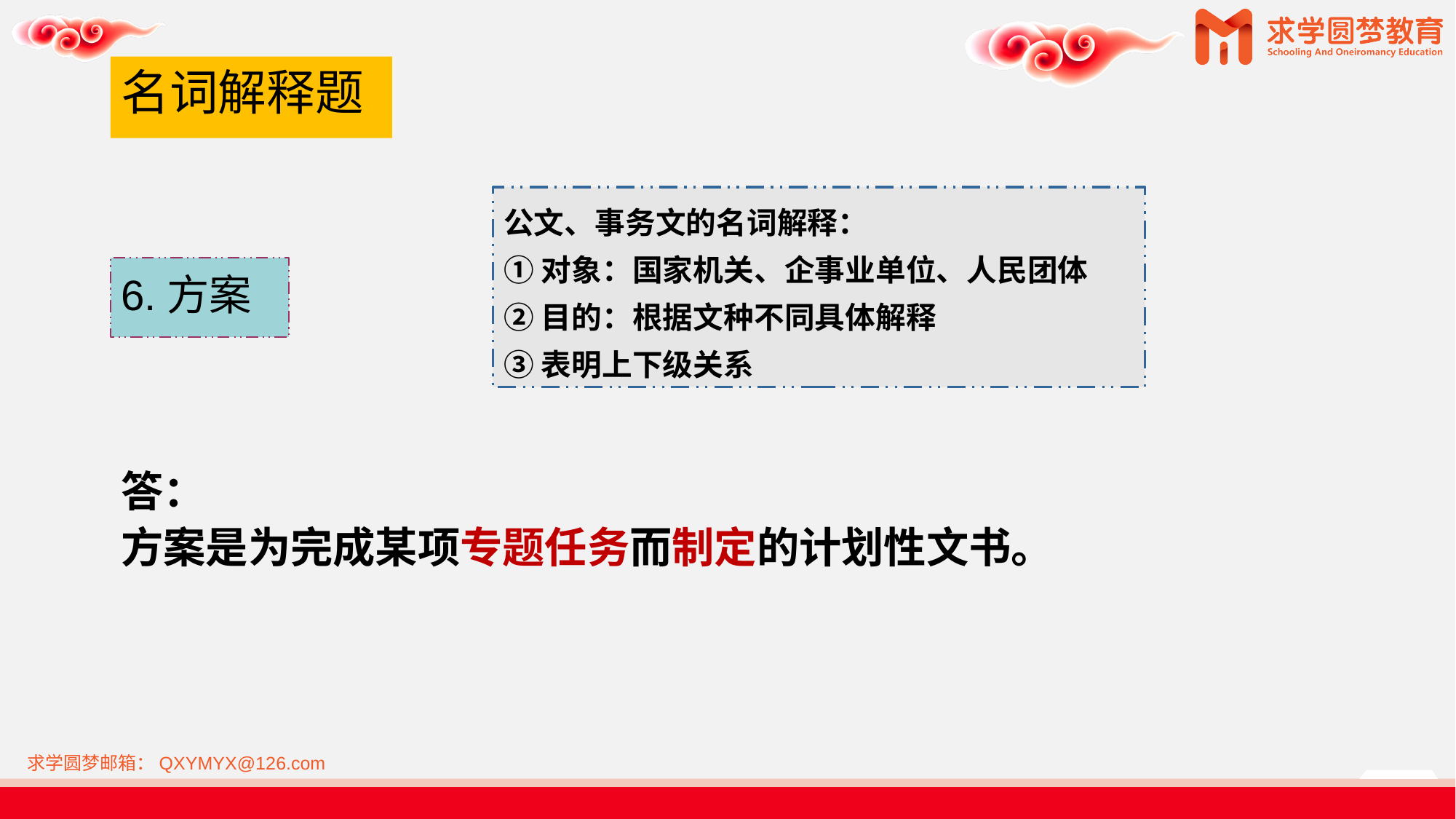

# 名词解释题
公文、事务文的名词解释：
①对象：国家机关、企事业单位、人民团体
②目的：根据文种不同具体解释
③表明上下级关系
6.方案
答：
方案是为完成某项专题任务而制定的计划性文书。